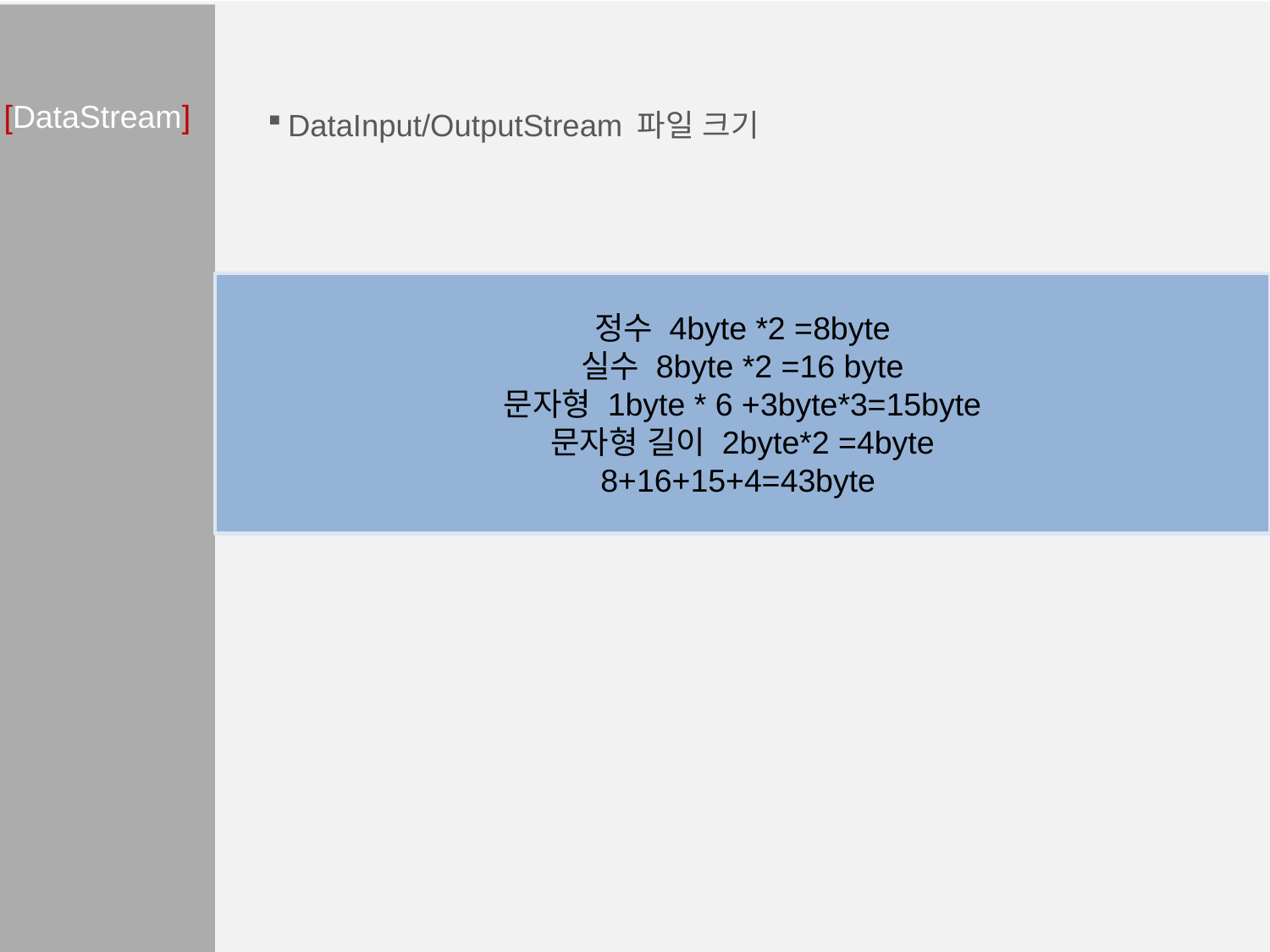

# [DataStream]
DataInput/OutputStream 파일 크기
정수 4byte *2 =8byte
실수 8byte *2 =16 byte
문자형 1byte * 6 +3byte*3=15byte
문자형 길이 2byte*2 =4byte
8+16+15+4=43byte